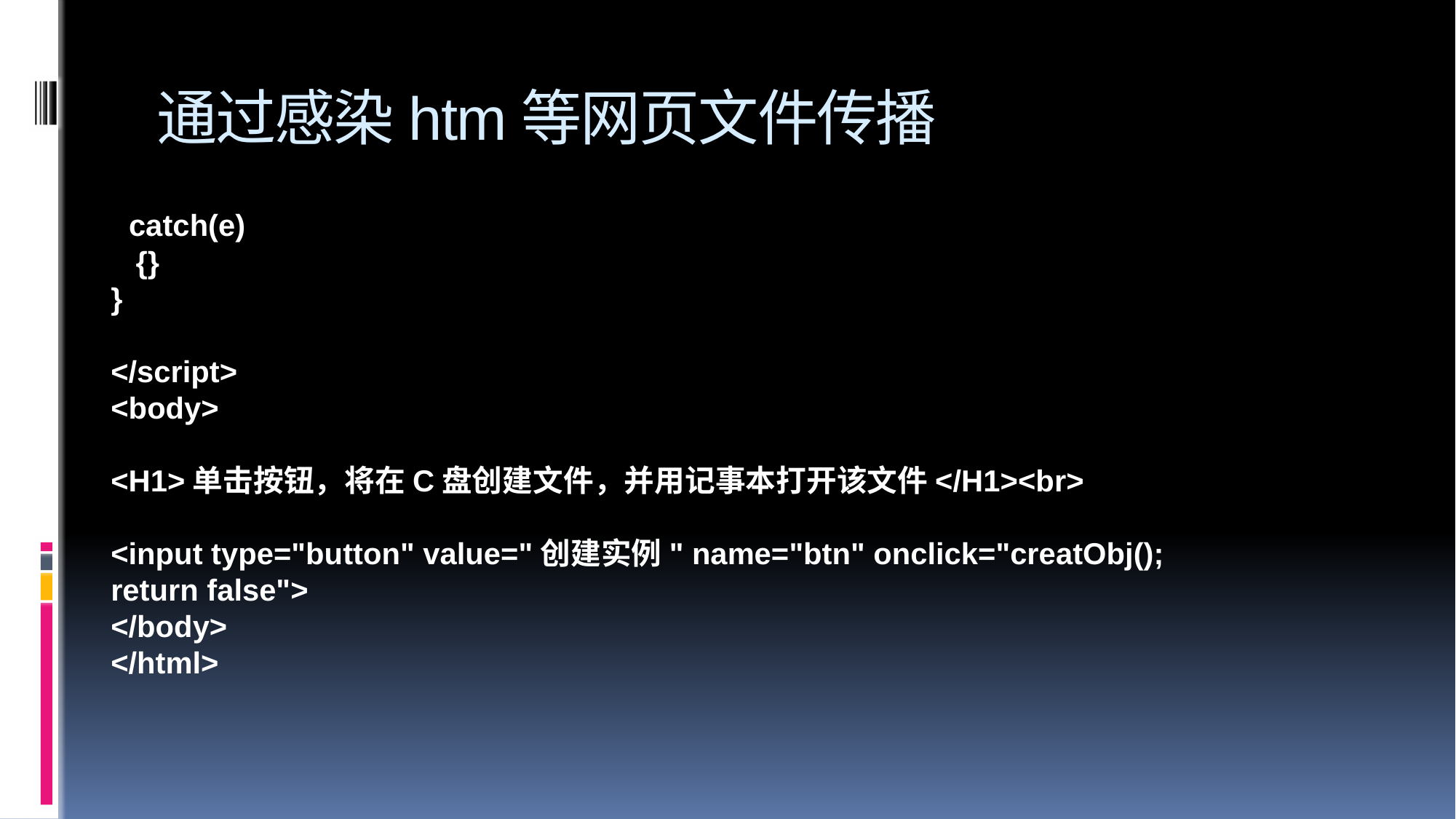

# 通过感染htm等网页文件传播

   catch(e)
   {}
}

</script>
<body>

<H1>单击按钮，将在C盘创建文件，并用记事本打开该文件</H1><br>

<input type="button" value="创建实例" name="btn" onclick="creatObj(); return false">
</body>
</html>